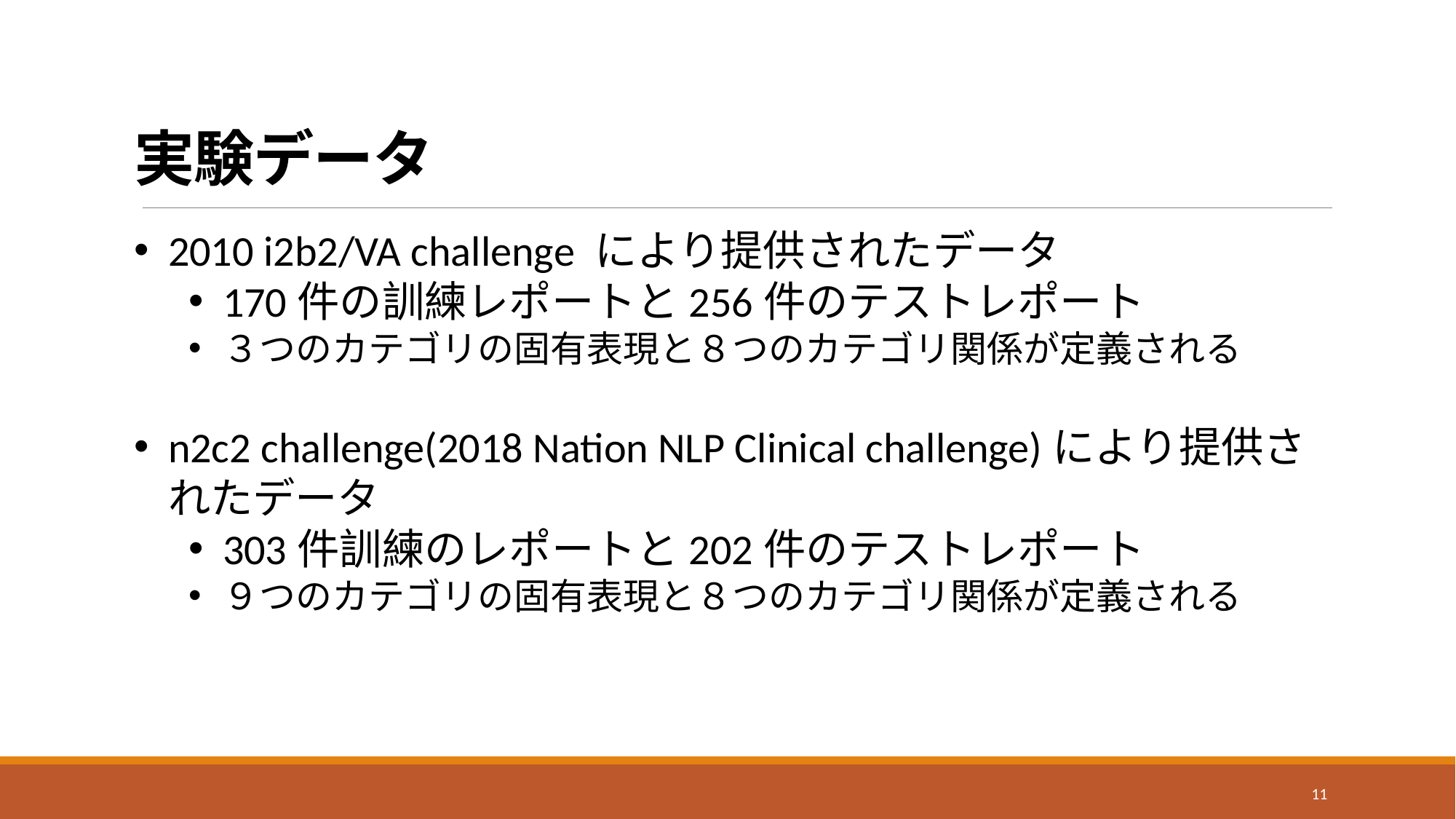

# 実験データ
2010 i2b2/VA challenge により提供されたデータ
170件の訓練レポートと256件のテストレポート
３つのカテゴリの固有表現と８つのカテゴリ関係が定義される

n2c2 challenge(2018 Nation NLP Clinical challenge)により提供されたデータ
303件訓練のレポートと202件のテストレポート
９つのカテゴリの固有表現と８つのカテゴリ関係が定義される

11